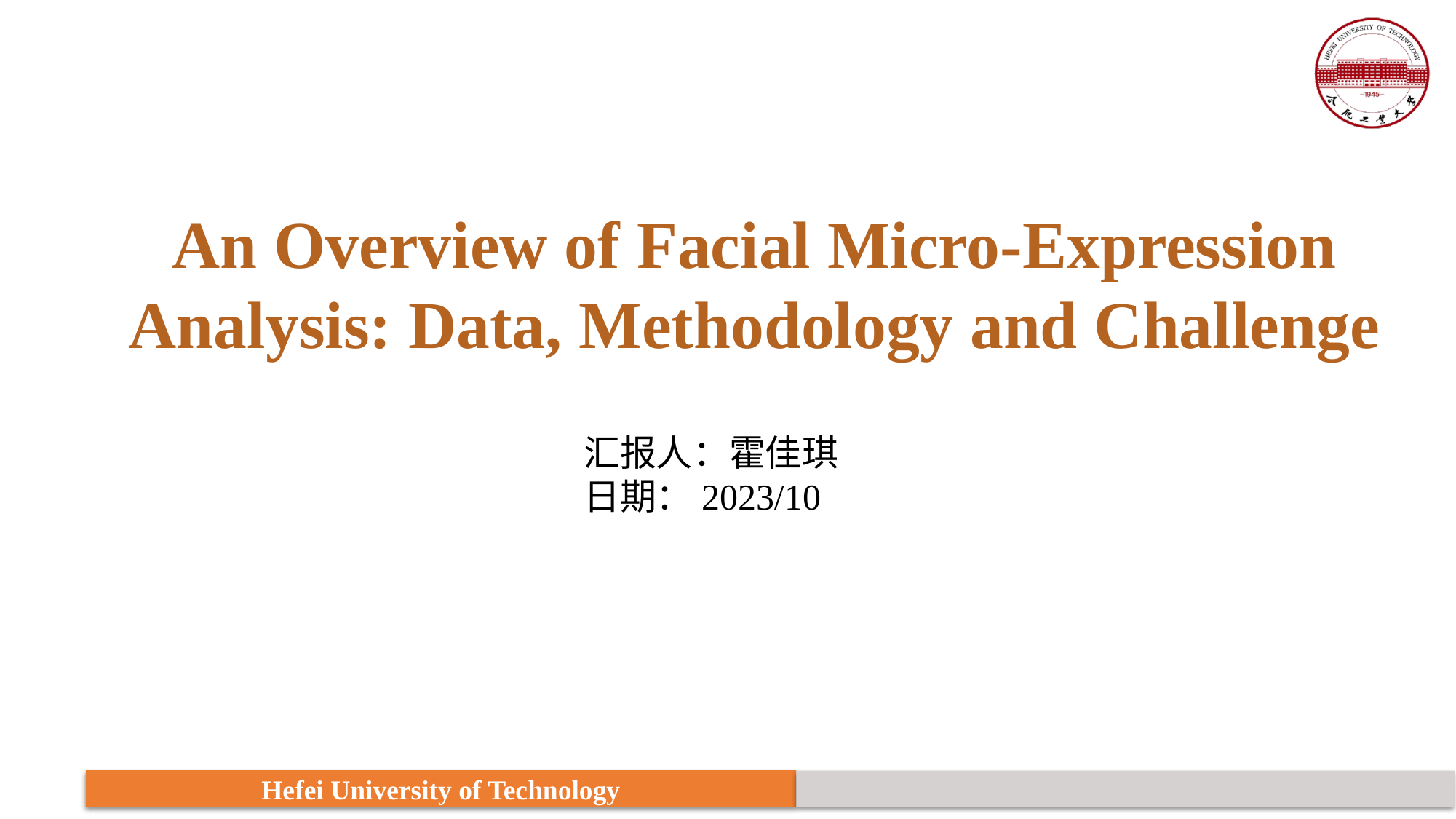

# An Overview of Facial Micro-Expression Analysis: Data, Methodology and Challenge
汇报人：霍佳琪
日期：2023/10